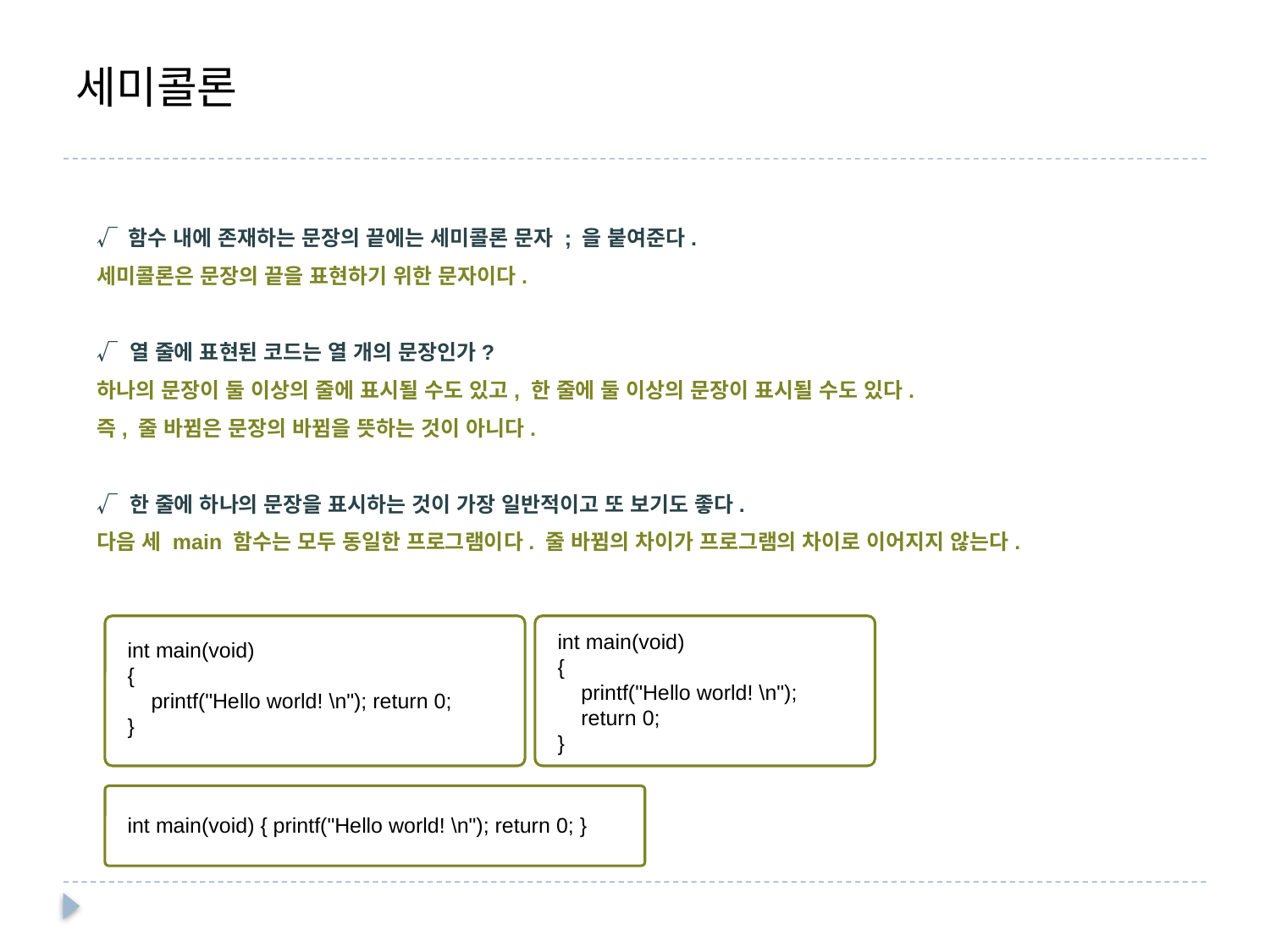

# 세미콜론
√ 함수 내에 존재하는 문장의 끝에는 세미콜론 문자 ; 을 붙여준다.
세미콜론은 문장의 끝을 표현하기 위한 문자이다.

√ 열 줄에 표현된 코드는 열 개의 문장인가?
하나의 문장이 둘 이상의 줄에 표시될 수도 있고, 한 줄에 둘 이상의 문장이 표시될 수도 있다.
즉, 줄 바뀜은 문장의 바뀜을 뜻하는 것이 아니다.

√ 한 줄에 하나의 문장을 표시하는 것이 가장 일반적이고 또 보기도 좋다.
다음 세 main 함수는 모두 동일한 프로그램이다. 줄 바뀜의 차이가 프로그램의 차이로 이어지지 않는다.

int main(void)
{
    printf("Hello world! \n");
    return 0;
}
int main(void)
{
    printf("Hello world! \n"); return 0;
}

int main(void) { printf("Hello world! \n"); return 0; }